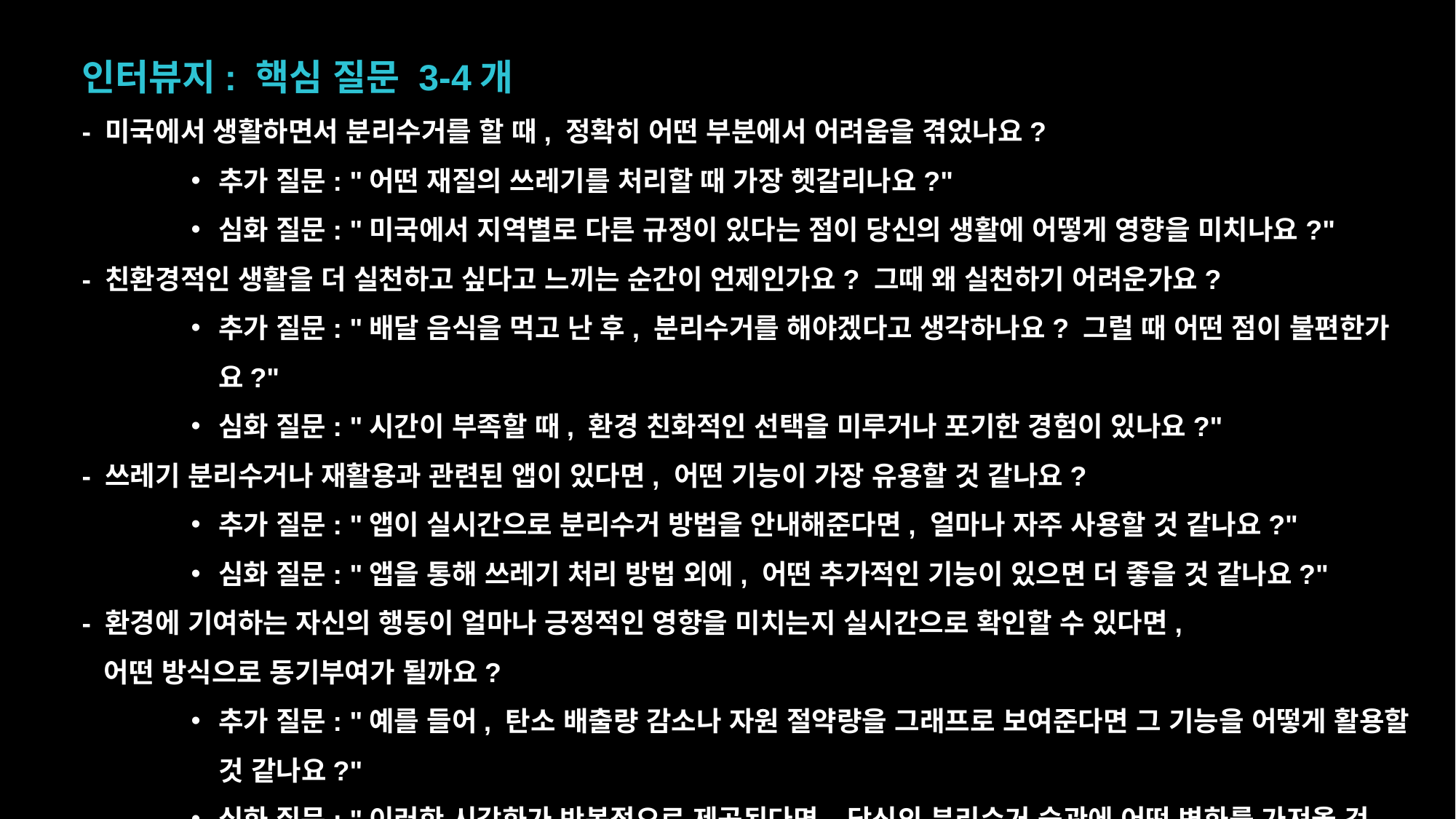

인터뷰지: 핵심 질문 3-4개
- 미국에서 생활하면서 분리수거를 할 때, 정확히 어떤 부분에서 어려움을 겪었나요?
추가 질문: "어떤 재질의 쓰레기를 처리할 때 가장 헷갈리나요?"
심화 질문: "미국에서 지역별로 다른 규정이 있다는 점이 당신의 생활에 어떻게 영향을 미치나요?"
- 친환경적인 생활을 더 실천하고 싶다고 느끼는 순간이 언제인가요? 그때 왜 실천하기 어려운가요?
추가 질문: "배달 음식을 먹고 난 후, 분리수거를 해야겠다고 생각하나요? 그럴 때 어떤 점이 불편한가요?"
심화 질문: "시간이 부족할 때, 환경 친화적인 선택을 미루거나 포기한 경험이 있나요?"
- 쓰레기 분리수거나 재활용과 관련된 앱이 있다면, 어떤 기능이 가장 유용할 것 같나요?
추가 질문: "앱이 실시간으로 분리수거 방법을 안내해준다면, 얼마나 자주 사용할 것 같나요?"
심화 질문: "앱을 통해 쓰레기 처리 방법 외에, 어떤 추가적인 기능이 있으면 더 좋을 것 같나요?"
- 환경에 기여하는 자신의 행동이 얼마나 긍정적인 영향을 미치는지 실시간으로 확인할 수 있다면,
  어떤 방식으로 동기부여가 될까요?
추가 질문: "예를 들어, 탄소 배출량 감소나 자원 절약량을 그래프로 보여준다면 그 기능을 어떻게 활용할 것 같나요?"
심화 질문: "이러한 시각화가 반복적으로 제공된다면, 당신의 분리수거 습관에 어떤 변화를 가져올 것 같나요?"